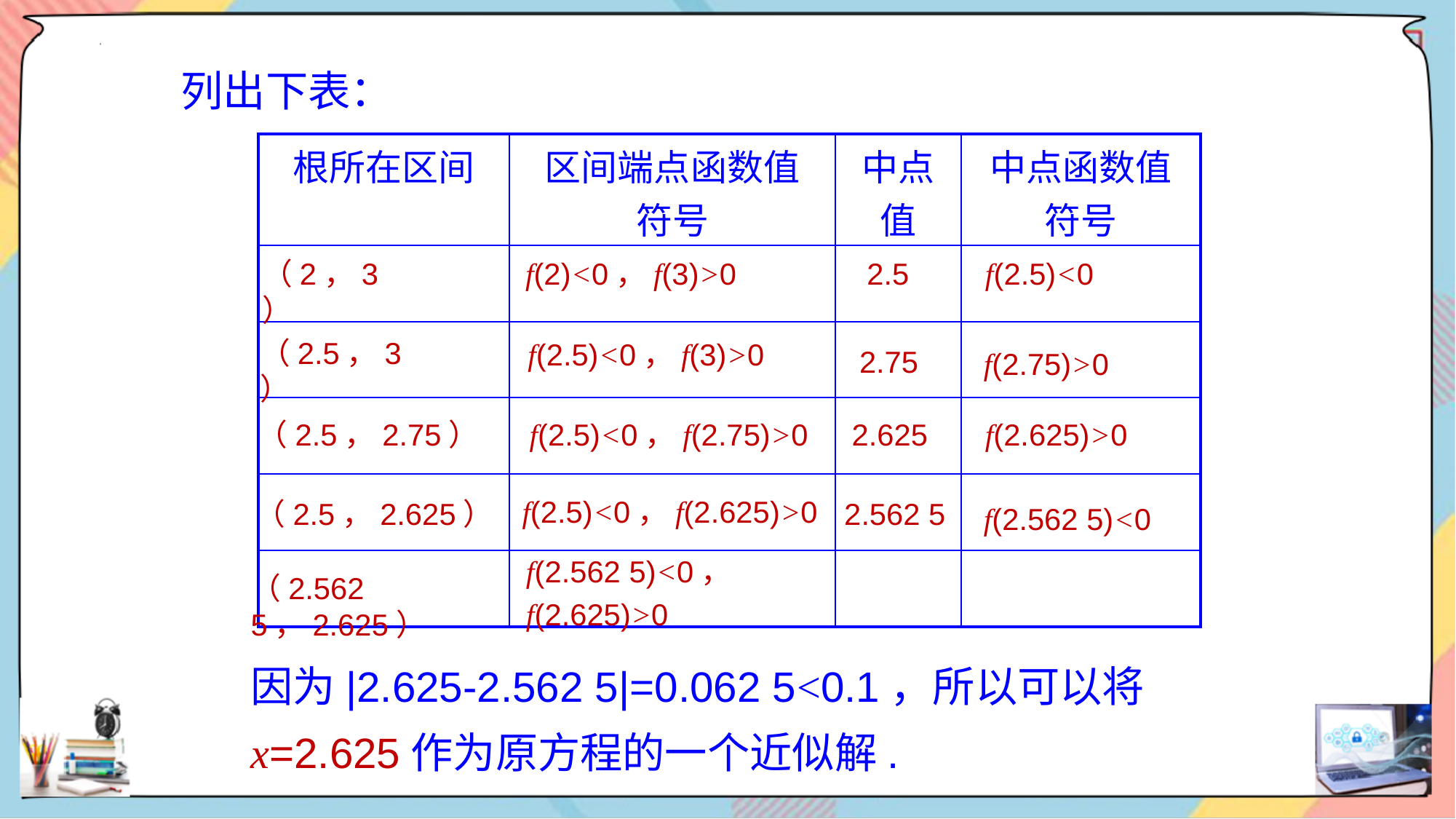

列出下表：
| 根所在区间 | 区间端点函数值 符号 | 中点值 | 中点函数值符号 |
| --- | --- | --- | --- |
|  |  |  |  |
|  |  |  |  |
|  |  |  |  |
|  |  |  |  |
|  |  |  |  |
（2，3）
f(2)<0，f(3)>0
2.5
f(2.5)<0
（2.5，3）
f(2.5)<0，f(3)>0
2.75
f(2.75)>0
（2.5，2.75）
f(2.5)<0，f(2.75)>0
2.625
f(2.625)>0
f(2.5)<0，f(2.625)>0
（2.5，2.625）
2.562 5
f(2.562 5)<0
f(2.562 5)<0，
f(2.625)>0
（2.562 5，2.625）
因为|2.625-2.562 5|=0.062 5<0.1，所以可以将x=2.625作为原方程的一个近似解.